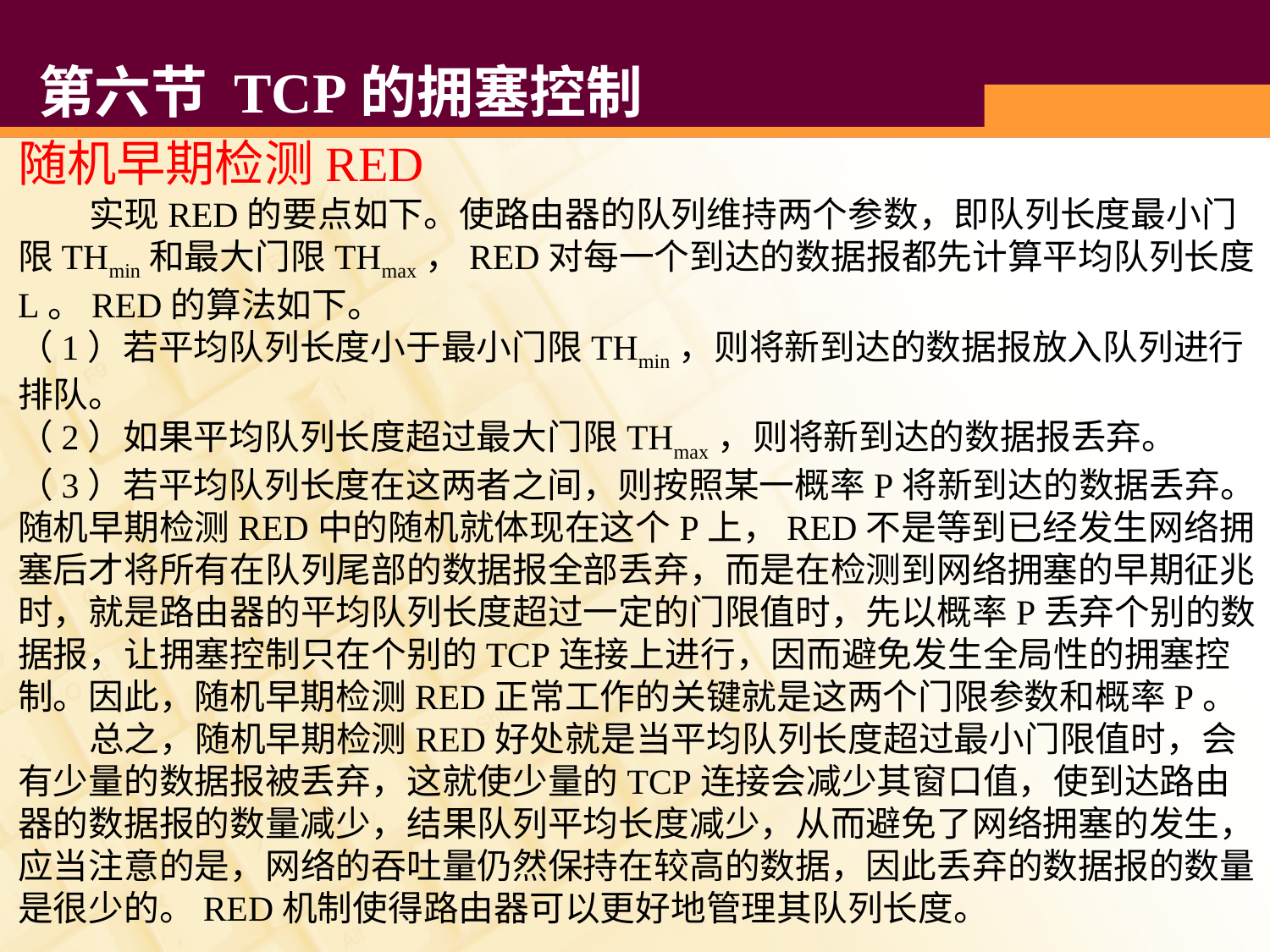

# 第六节 TCP的拥塞控制
随机早期检测RED
        实现RED的要点如下。使路由器的队列维持两个参数，即队列长度最小门限THmin和最大门限THmax，RED对每一个到达的数据报都先计算平均队列长度L。RED的算法如下。
（1）若平均队列长度小于最小门限THmin，则将新到达的数据报放入队列进行排队。
（2）如果平均队列长度超过最大门限THmax，则将新到达的数据报丢弃。
（3）若平均队列长度在这两者之间，则按照某一概率P将新到达的数据丢弃。
随机早期检测RED中的随机就体现在这个P上，RED不是等到已经发生网络拥塞后才将所有在队列尾部的数据报全部丢弃，而是在检测到网络拥塞的早期征兆时，就是路由器的平均队列长度超过一定的门限值时，先以概率P丢弃个别的数据报，让拥塞控制只在个别的TCP连接上进行，因而避免发生全局性的拥塞控制。因此，随机早期检测RED正常工作的关键就是这两个门限参数和概率P。
        总之，随机早期检测RED好处就是当平均队列长度超过最小门限值时，会有少量的数据报被丢弃，这就使少量的TCP连接会减少其窗口值，使到达路由器的数据报的数量减少，结果队列平均长度减少，从而避免了网络拥塞的发生，应当注意的是，网络的吞吐量仍然保持在较高的数据，因此丢弃的数据报的数量是很少的。RED机制使得路由器可以更好地管理其队列长度。